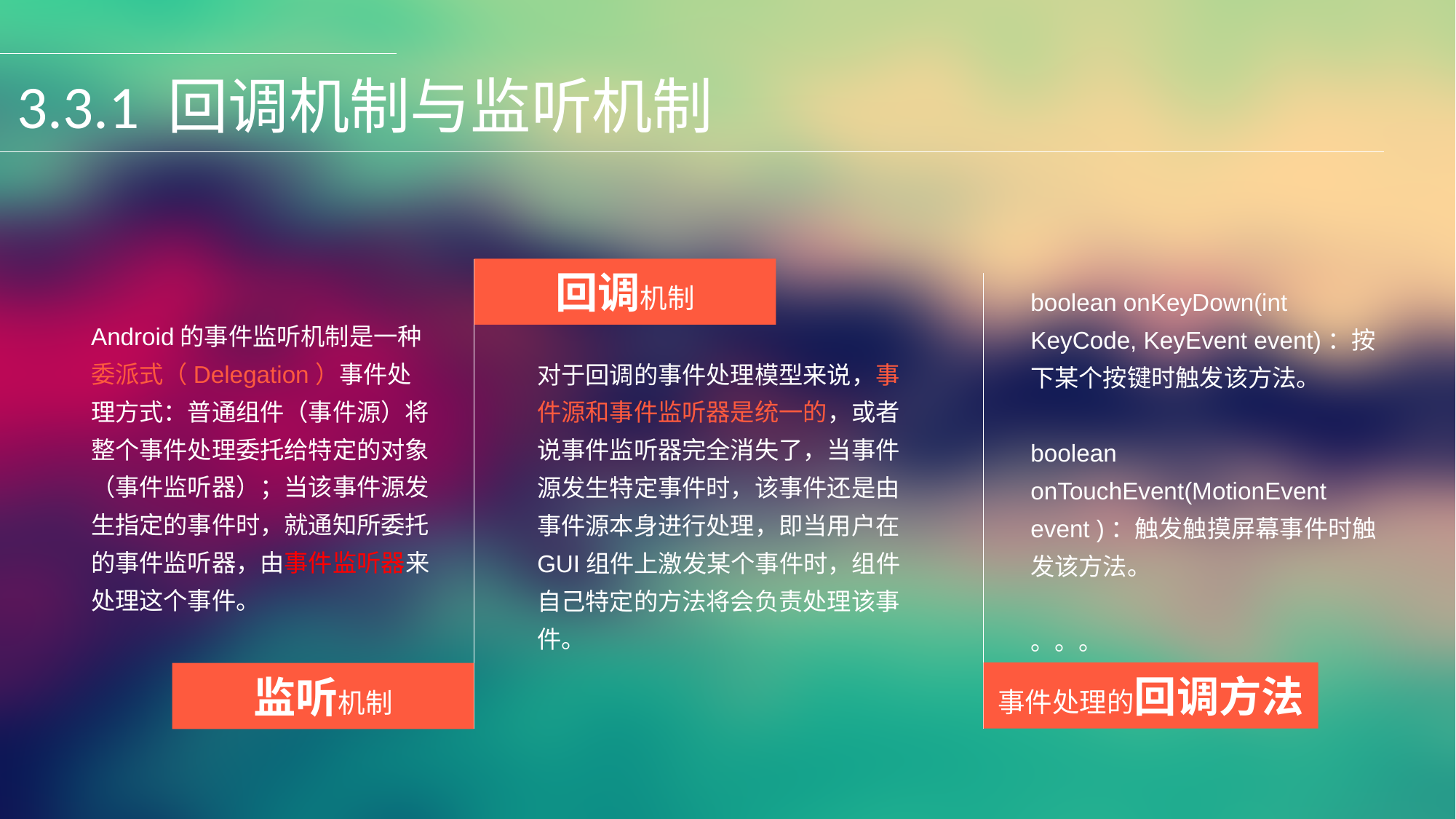

3.3.1 回调机制与监听机制
回调机制
boolean onKeyDown(int KeyCode, KeyEvent event)：按下某个按键时触发该方法。

boolean onTouchEvent(MotionEvent event )：触发触摸屏幕事件时触发该方法。

。。。
Android的事件监听机制是一种委派式（Delegation）事件处理方式：普通组件（事件源）将整个事件处理委托给特定的对象（事件监听器）；当该事件源发生指定的事件时，就通知所委托的事件监听器，由事件监听器来处理这个事件。

对于回调的事件处理模型来说，事件源和事件监听器是统一的，或者说事件监听器完全消失了，当事件源发生特定事件时，该事件还是由事件源本身进行处理，即当用户在GUI组件上激发某个事件时，组件自己特定的方法将会负责处理该事件。
事件处理的回调方法
监听机制